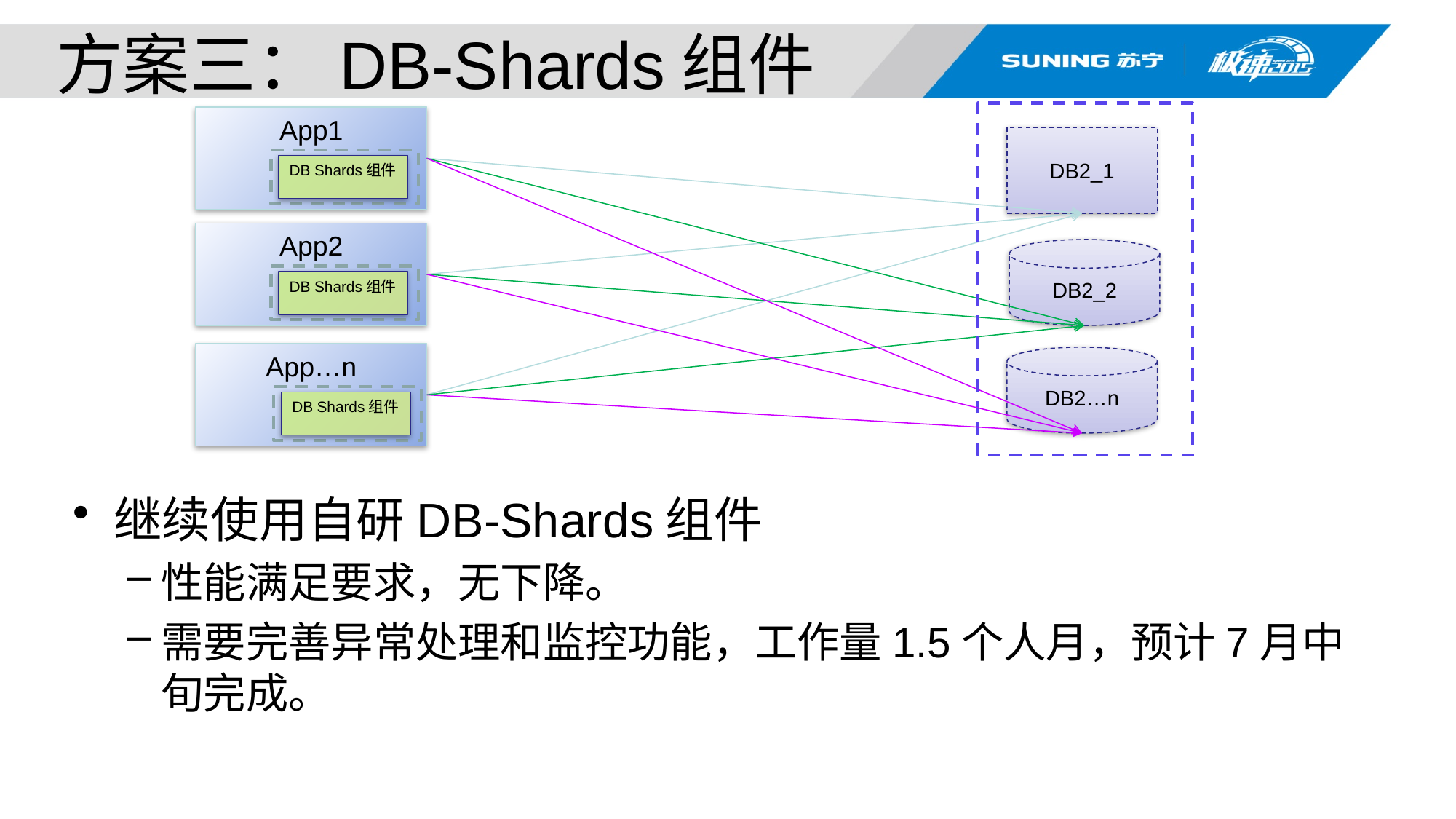

# 方案三：DB-Shards组件

App1
DB2_1

DB Shards组件
App2
DB2_2

DB Shards组件
App…n
DB2…n

DB Shards组件
继续使用自研DB-Shards组件
性能满足要求，无下降。
需要完善异常处理和监控功能，工作量1.5个人月，预计7月中旬完成。